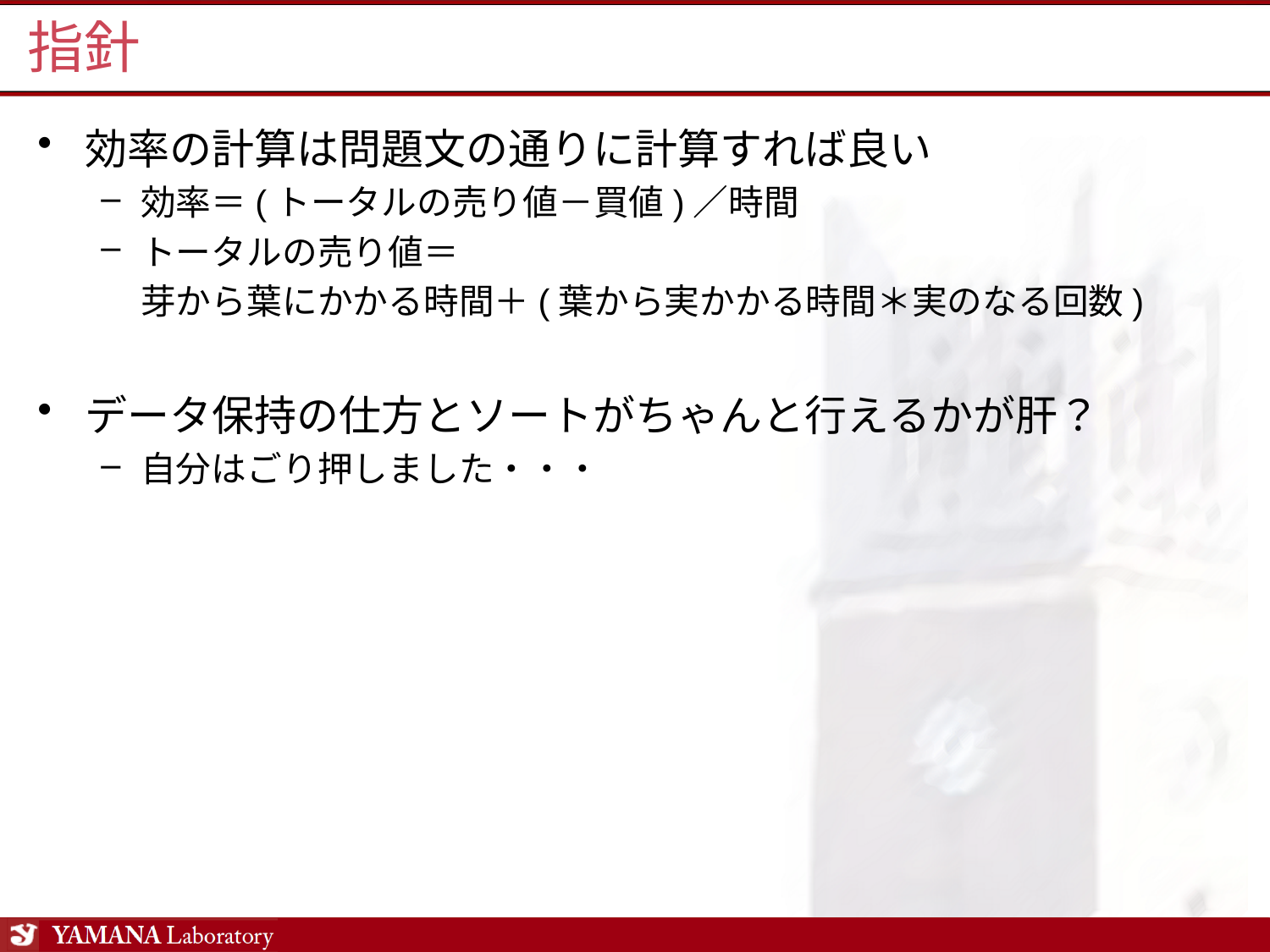

# 指針
効率の計算は問題文の通りに計算すれば良い
効率＝(トータルの売り値－買値)／時間
トータルの売り値＝
	芽から葉にかかる時間＋(葉から実かかる時間＊実のなる回数)

データ保持の仕方とソートがちゃんと行えるかが肝？
自分はごり押しました・・・